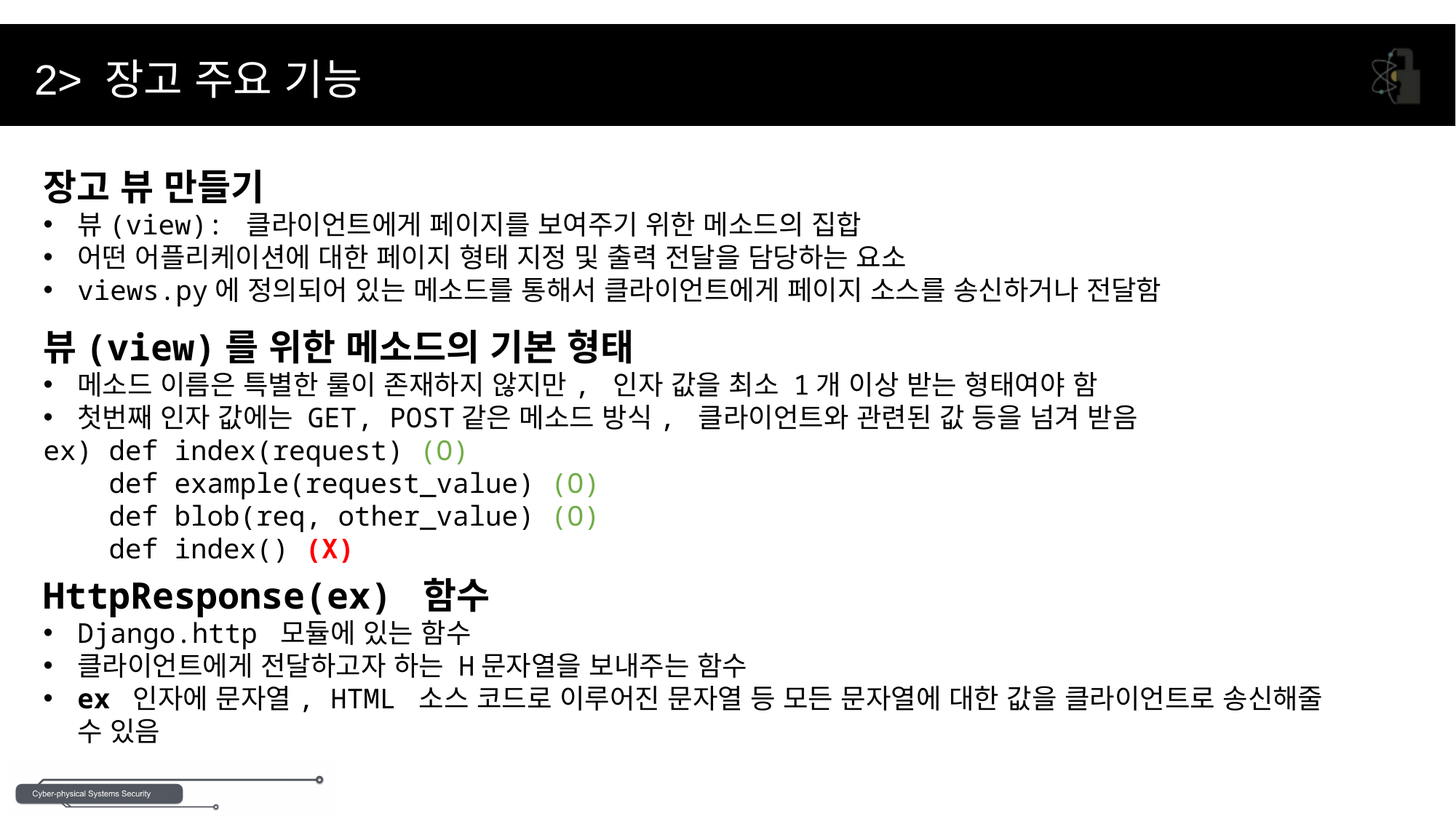

2> 장고 주요 기능
장고 뷰 만들기
뷰(view): 클라이언트에게 페이지를 보여주기 위한 메소드의 집합
어떤 어플리케이션에 대한 페이지 형태 지정 및 출력 전달을 담당하는 요소
views.py에 정의되어 있는 메소드를 통해서 클라이언트에게 페이지 소스를 송신하거나 전달함
뷰(view)를 위한 메소드의 기본 형태
메소드 이름은 특별한 룰이 존재하지 않지만, 인자 값을 최소 1개 이상 받는 형태여야 함
첫번째 인자 값에는 GET, POST같은 메소드 방식, 클라이언트와 관련된 값 등을 넘겨 받음
ex) def index(request) (O)
    def example(request_value) (O)
    def blob(req, other_value) (O)
    def index() (X)
HttpResponse(ex) 함수
Django.http 모듈에 있는 함수
클라이언트에게 전달하고자 하는 H문자열을 보내주는 함수
ex 인자에 문자열, HTML 소스 코드로 이루어진 문자열 등 모든 문자열에 대한 값을 클라이언트로 송신해줄 수 있음